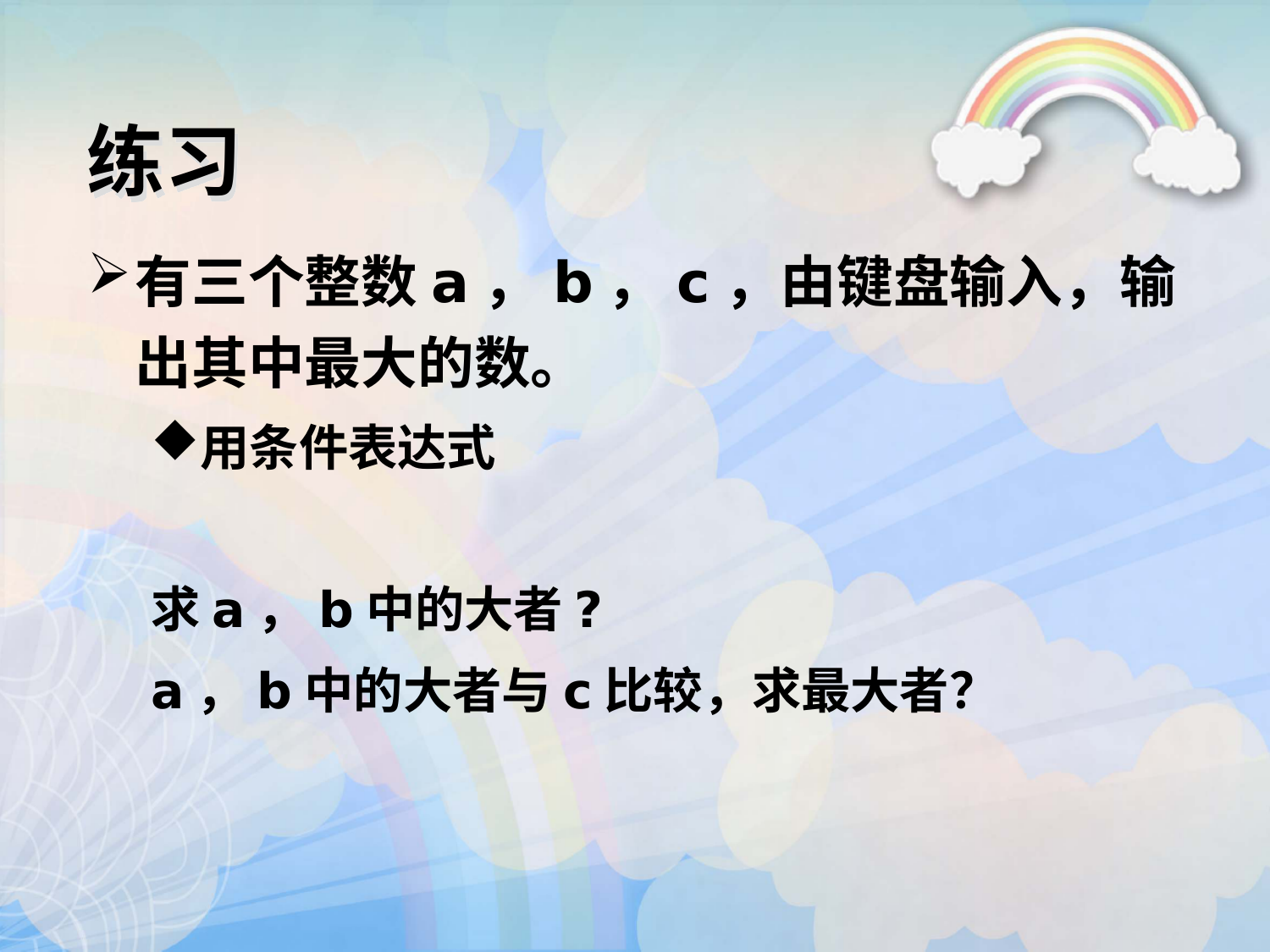

# 练习
有三个整数a，b，c，由键盘输入，输出其中最大的数。
用条件表达式

求a，b中的大者?
a，b中的大者与c比较，求最大者？